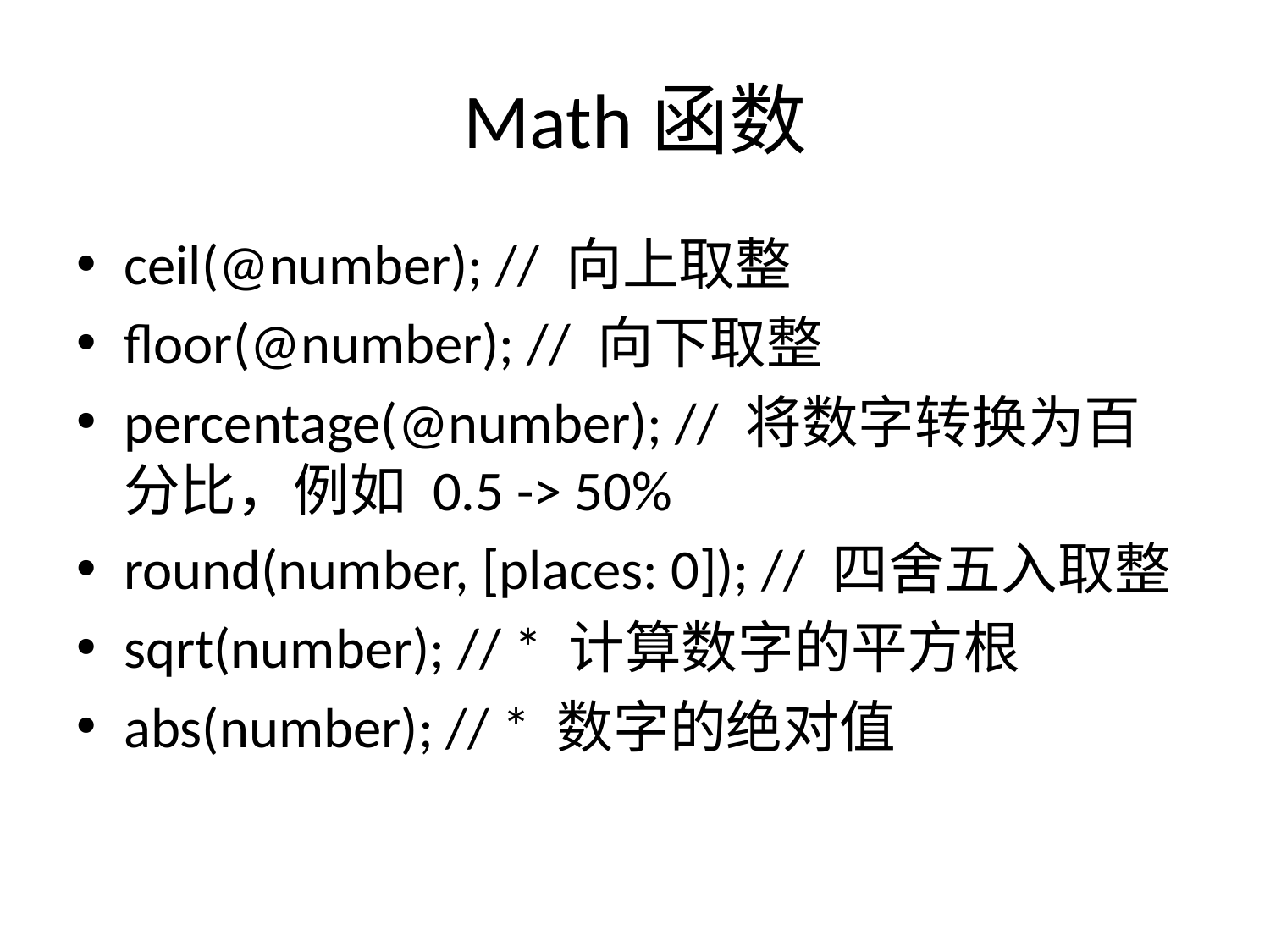

# Math函数
ceil(@number); // 向上取整
floor(@number); // 向下取整
percentage(@number); // 将数字转换为百分比，例如 0.5 -> 50%
round(number, [places: 0]); // 四舍五入取整
sqrt(number); // * 计算数字的平方根
abs(number); // * 数字的绝对值